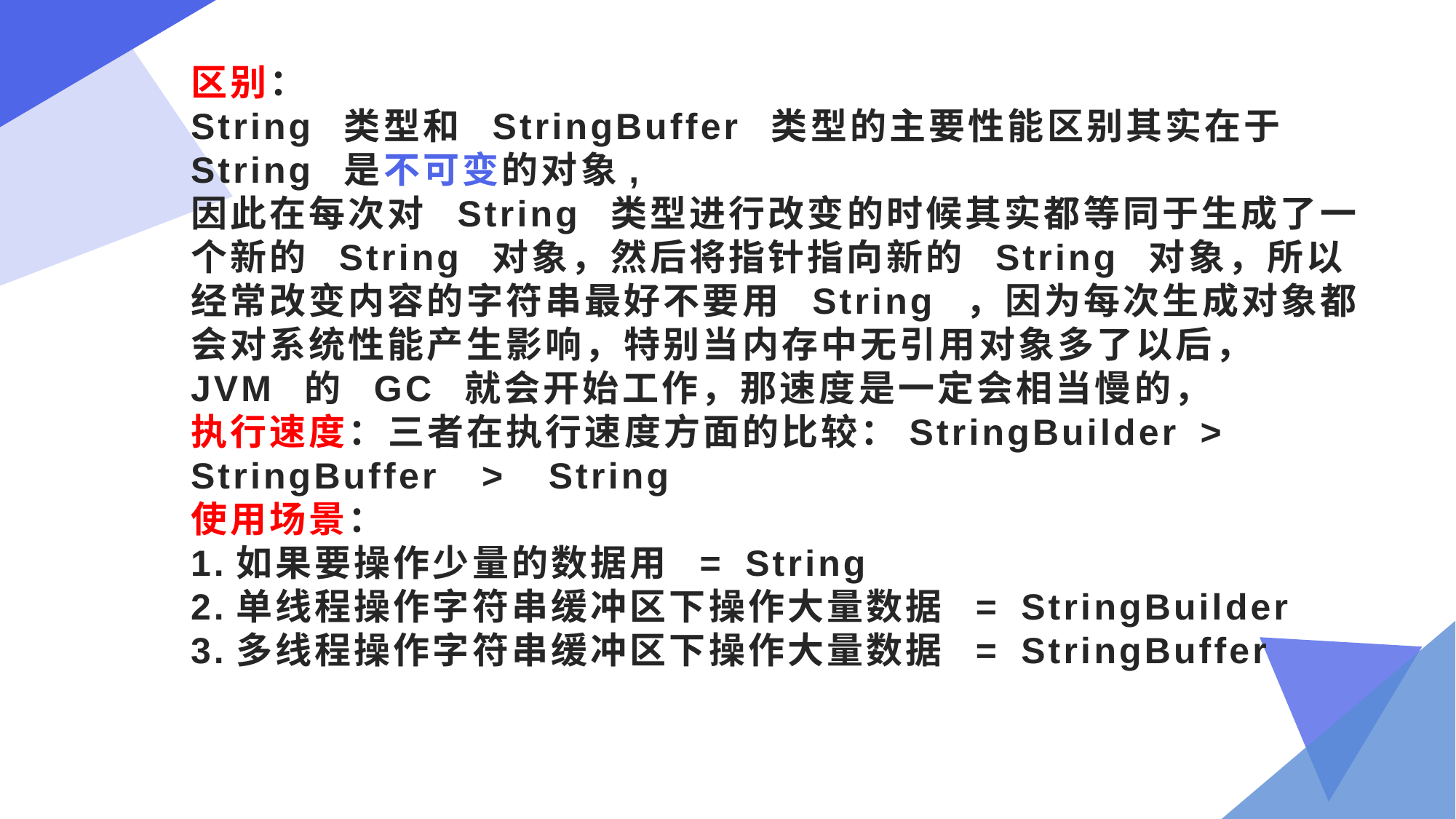

# 区别： String 类型和 StringBuffer 类型的主要性能区别其实在于 String 是不可变的对象,  因此在每次对 String 类型进行改变的时候其实都等同于生成了一个新的 String 对象，然后将指针指向新的 String 对象，所以经常改变内容的字符串最好不要用 String ，因为每次生成对象都会对系统性能产生影响，特别当内存中无引用对象多了以后， JVM 的 GC 就会开始工作，那速度是一定会相当慢的， 执行速度：三者在执行速度方面的比较：StringBuilder >  StringBuffer  >  String  使用场景： 1.如果要操作少量的数据用 = String  2.单线程操作字符串缓冲区下操作大量数据 = StringBuilder  3.多线程操作字符串缓冲区下操作大量数据 = StringBuffer